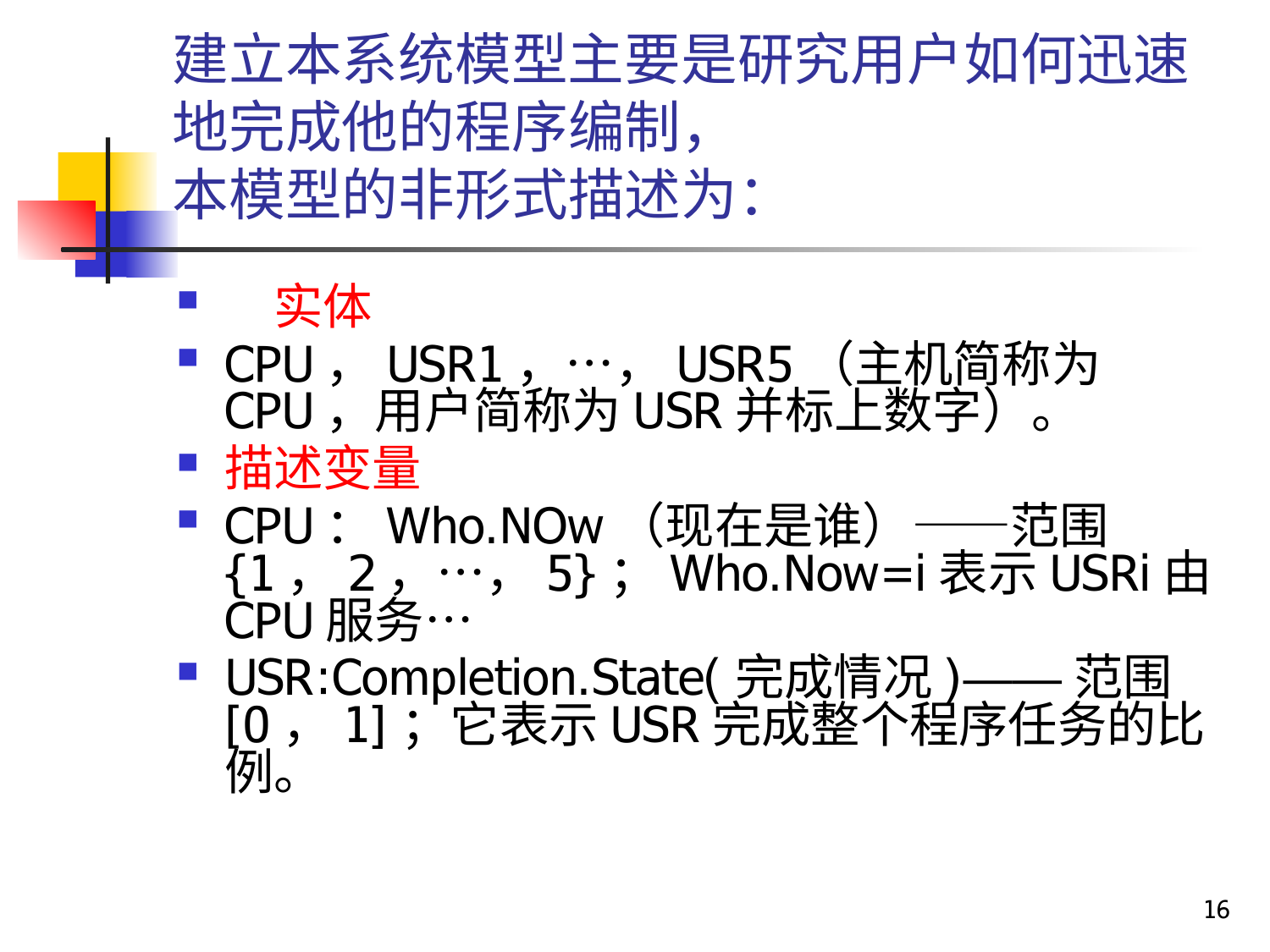

# 建立本系统模型主要是研究用户如何迅速地完成他的程序编制， 本模型的非形式描述为：
　实体
CPU，USR1，…，USR5（主机简称为CPU，用户简称为USR并标上数字）。
描述变量
CPU：Who.NOw（现在是谁）——范围{1，2，…，5}；Who.Now=i表示USRi由CPU服务…
USR:Completion.State(完成情况)——范围[0，1]；它表示USR完成整个程序任务的比例。
16